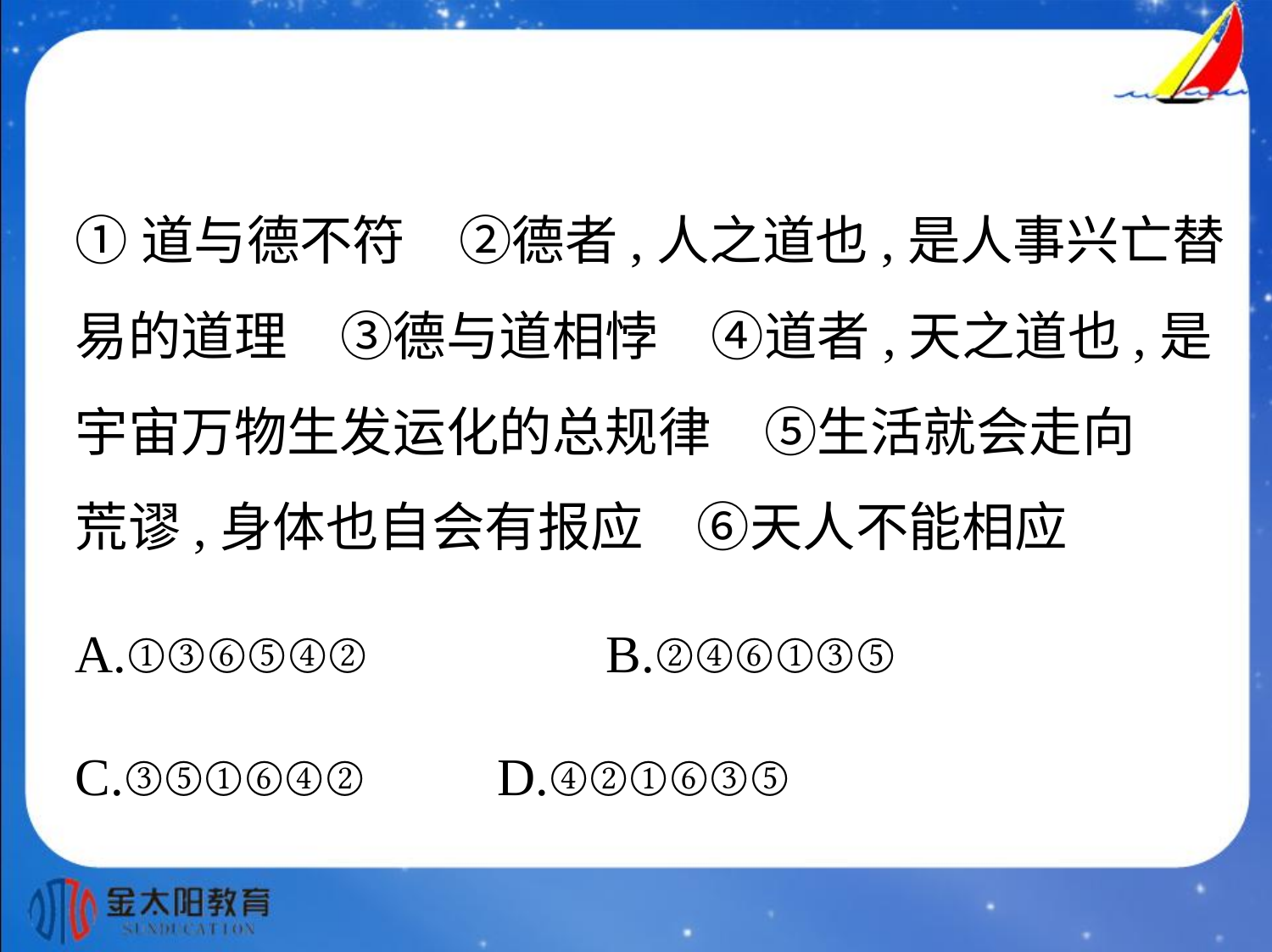

①道与德不符　②德者,人之道也,是人事兴亡替
易的道理　③德与道相悖　④道者,天之道也,是
宇宙万物生发运化的总规律　⑤生活就会走向
荒谬,身体也自会有报应　⑥天人不能相应
A.①③⑥⑤④②　　　　B.②④⑥①③⑤
C.③⑤①⑥④②　　D.④②①⑥③⑤